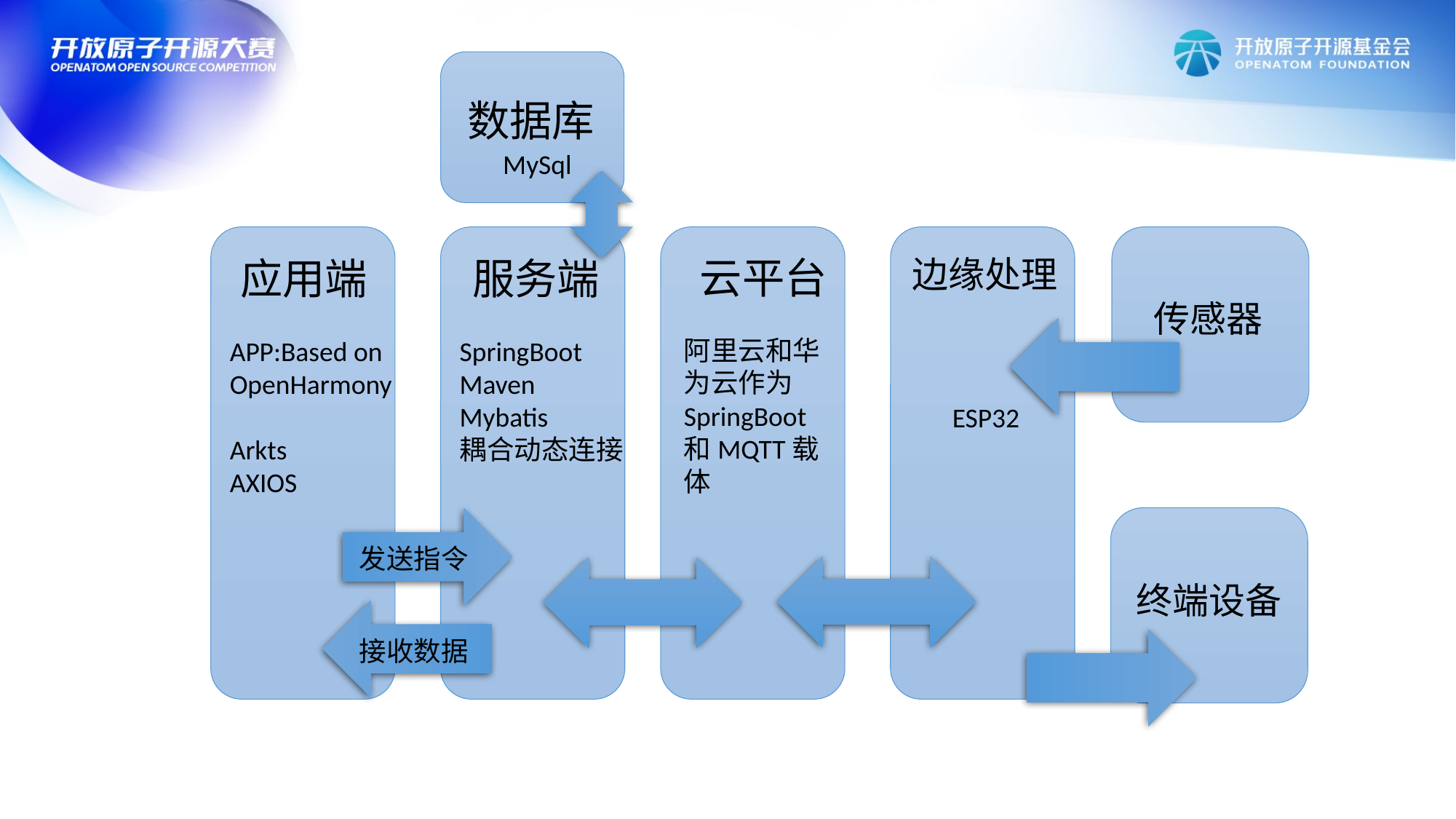

数据库
MySql

云平台
边缘处理
应用端
服务端

传感器
阿里云和华为云作为SpringBoot和MQTT载体
SpringBoot
Maven
Mybatis
耦合动态连接

APP:Based on OpenHarmony

Arkts
AXIOS
ESP32

发送指令

终端设备

接收数据